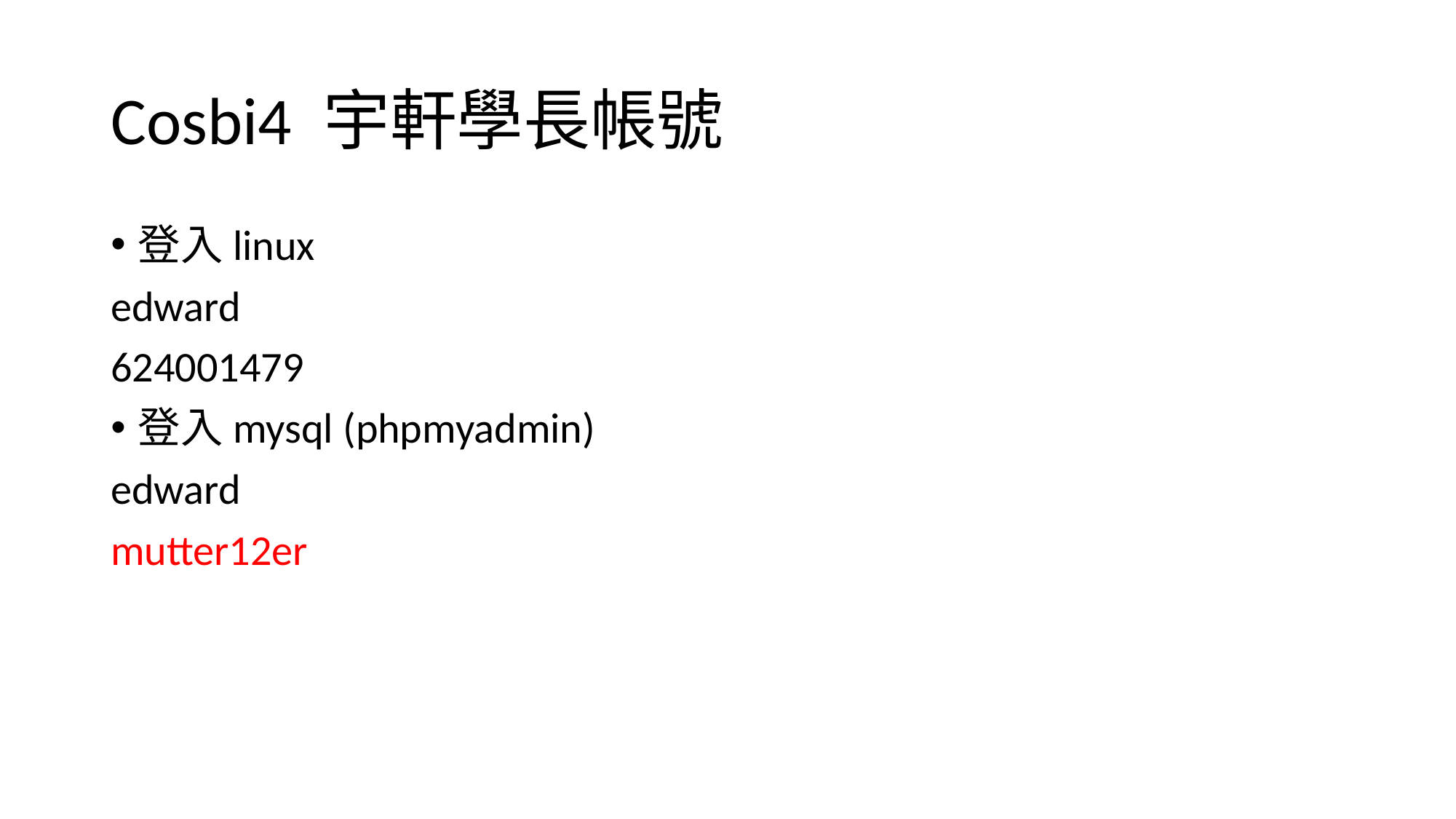

# Cosbi4 宇軒學長帳號
登入linux
edward
624001479
登入mysql (phpmyadmin)
edward
mutter12er